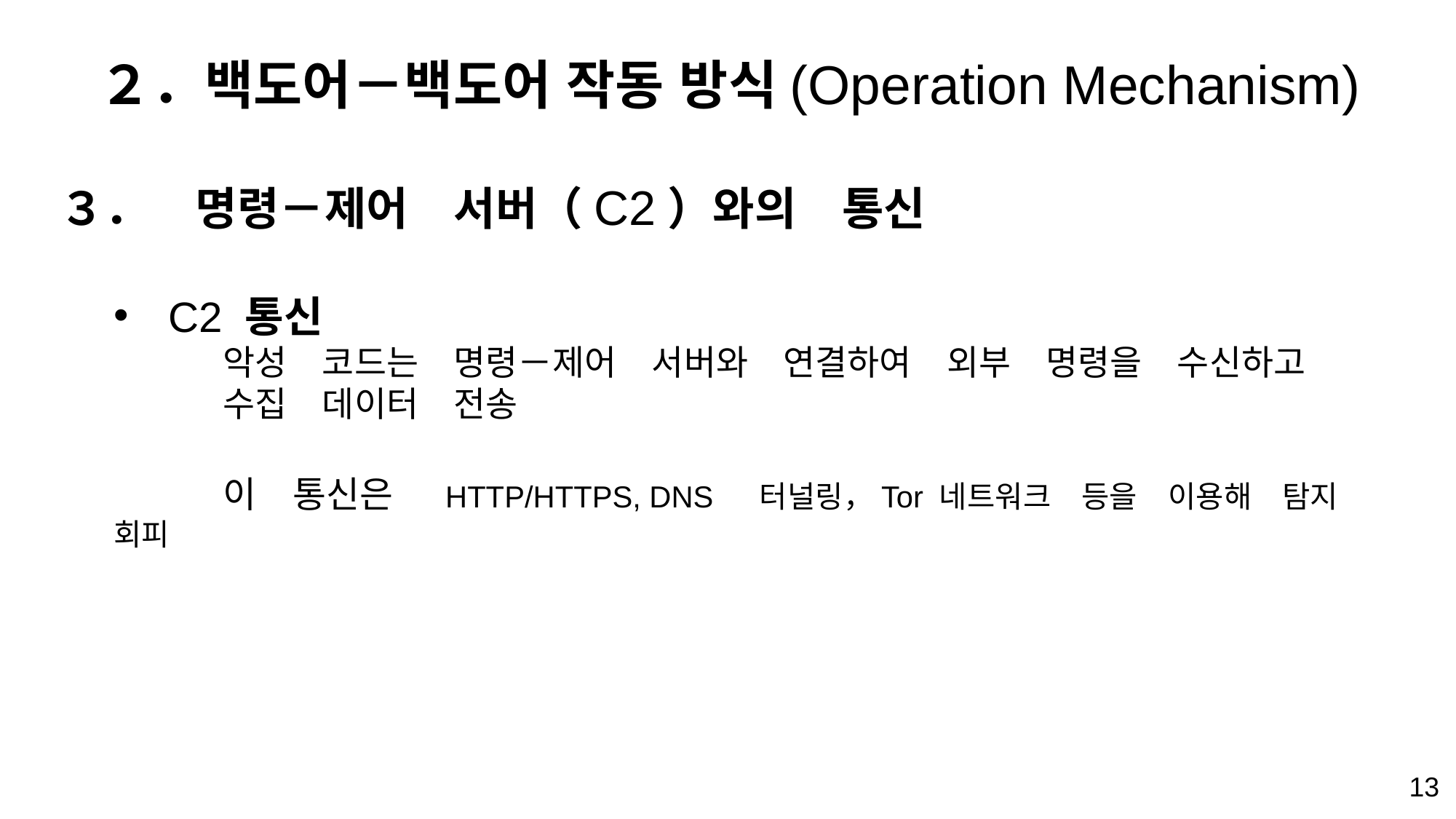

２．백도어－백도어　작동　방식(Operation Mechanism)
３．　명령－제어　서버（C2）와의　통신

C2　통신
	악성　코드는　명령－제어　서버와　연결하여　외부　명령을　수신하고
	수집　데이터　전송

	이　통신은　 HTTP/HTTPS, DNS 　터널링，Tor 네트워크　등을　이용해　탐지　회피
13